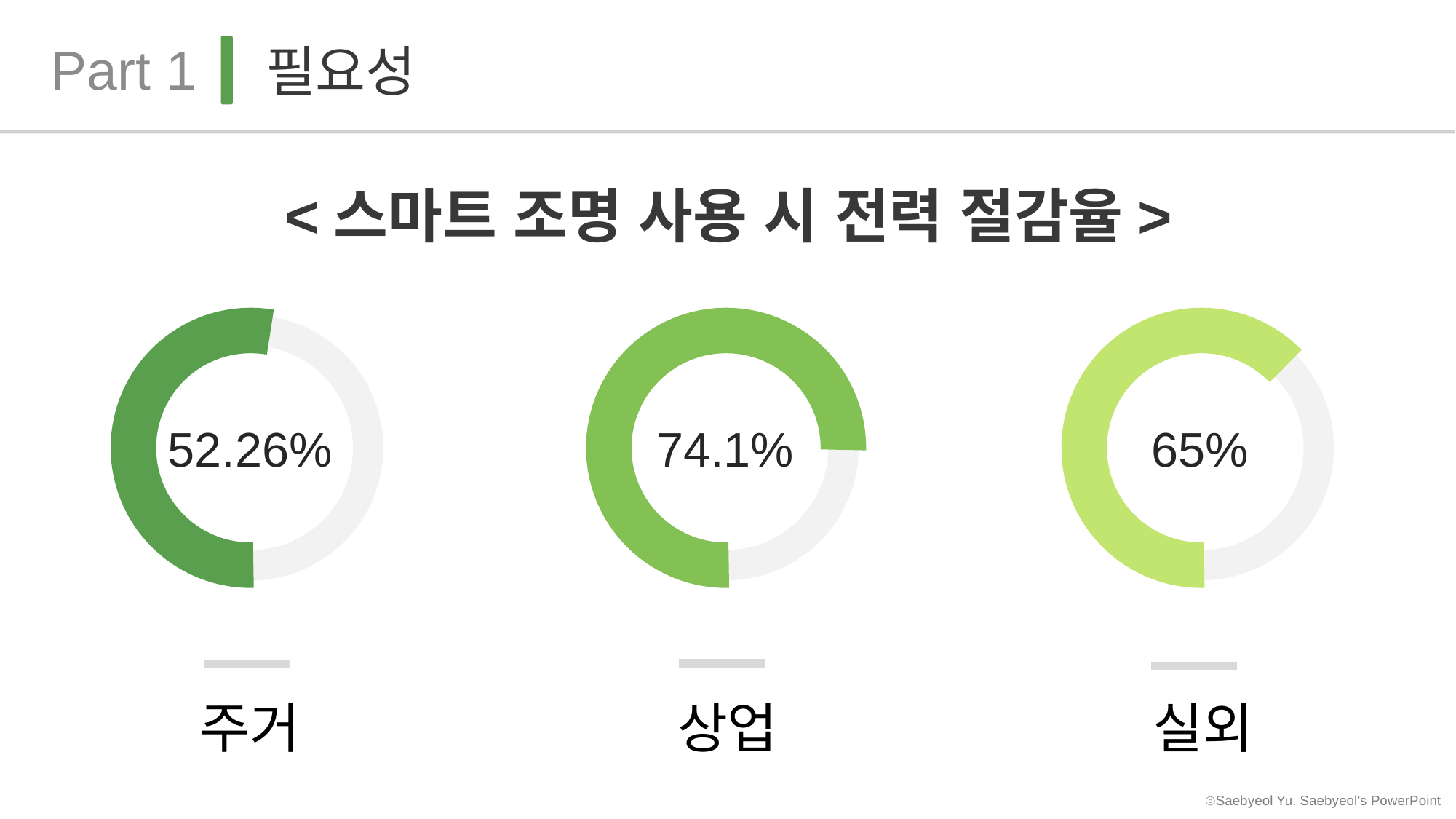

Part 1
필요성

<스마트 조명 사용 시 전력 절감율>

52.26%
74.1%
65%

주거
상업
실외